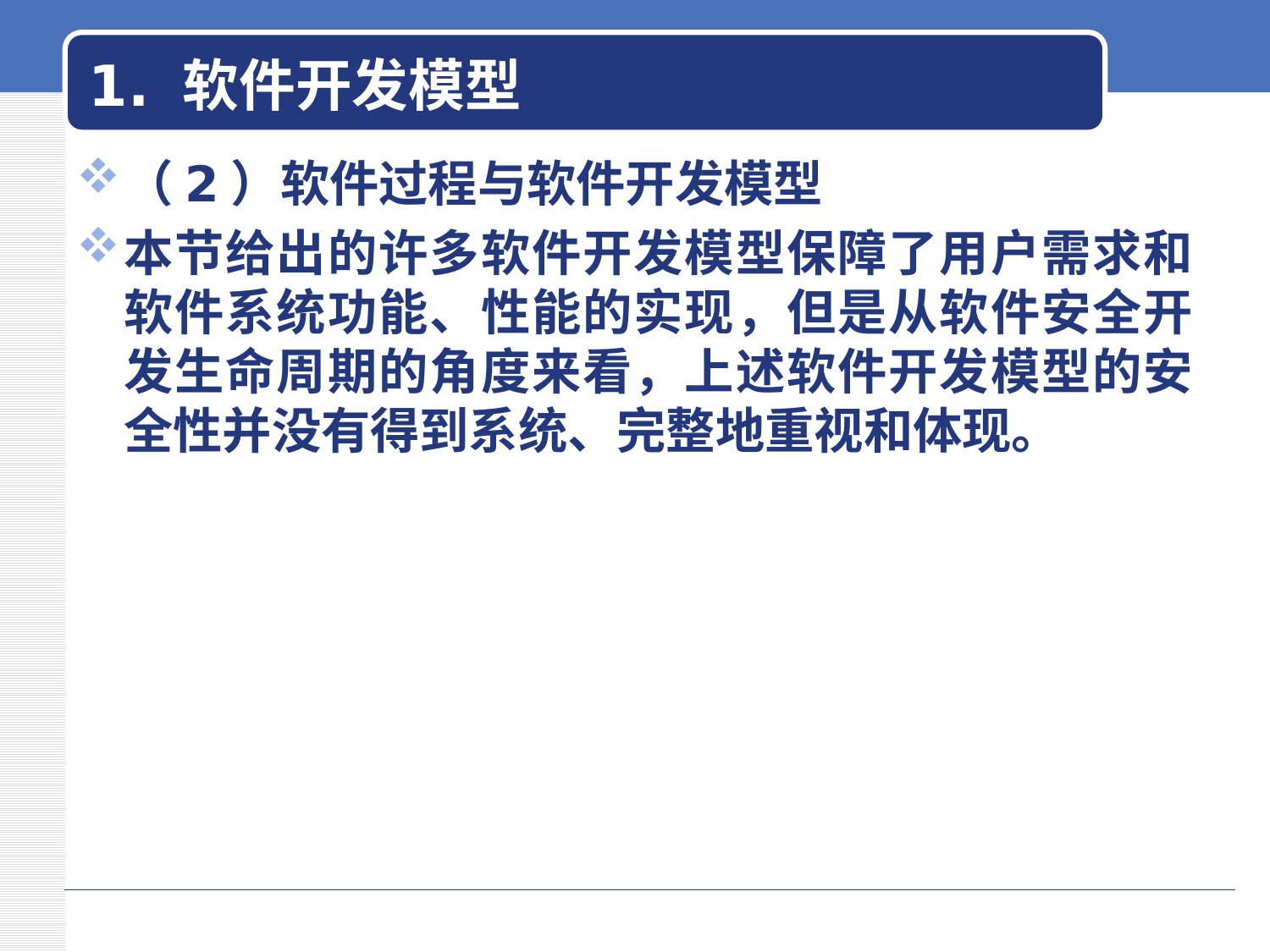

# 1. 软件开发模型
（2）软件过程与软件开发模型
本节给出的许多软件开发模型保障了用户需求和软件系统功能、性能的实现，但是从软件安全开发生命周期的角度来看，上述软件开发模型的安全性并没有得到系统、完整地重视和体现。